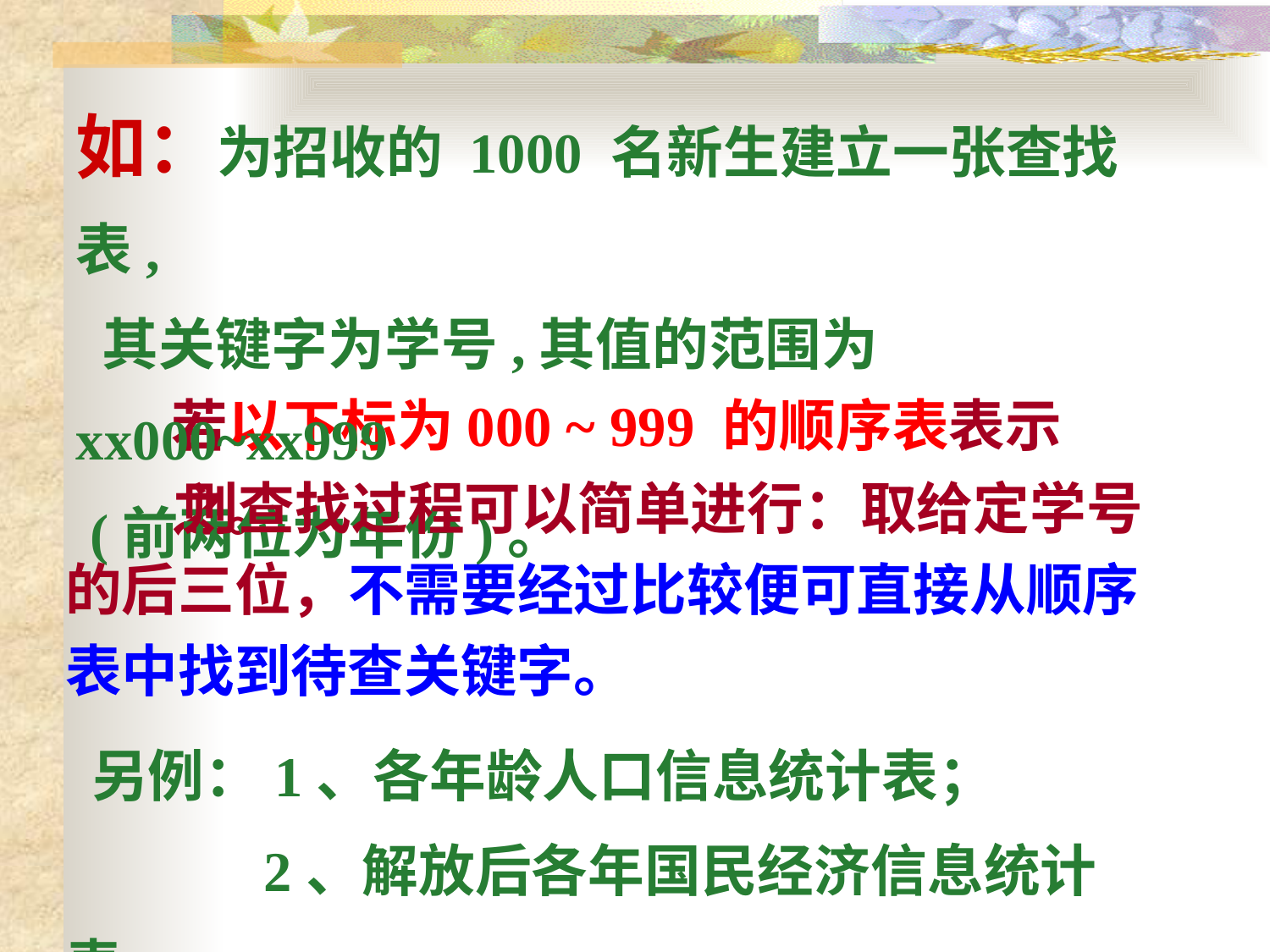

如：为招收的 1000 名新生建立一张查找表,
 其关键字为学号,其值的范围为xx000~xx999
 (前两位为年份)。
若以下标为000 ~ 999 的顺序表表示之。
        则查找过程可以简单进行：取给定学号的后三位，不需要经过比较便可直接从顺序表中找到待查关键字。
 另例：1、各年龄人口信息统计表；
              2、解放后各年国民经济信息统计表。